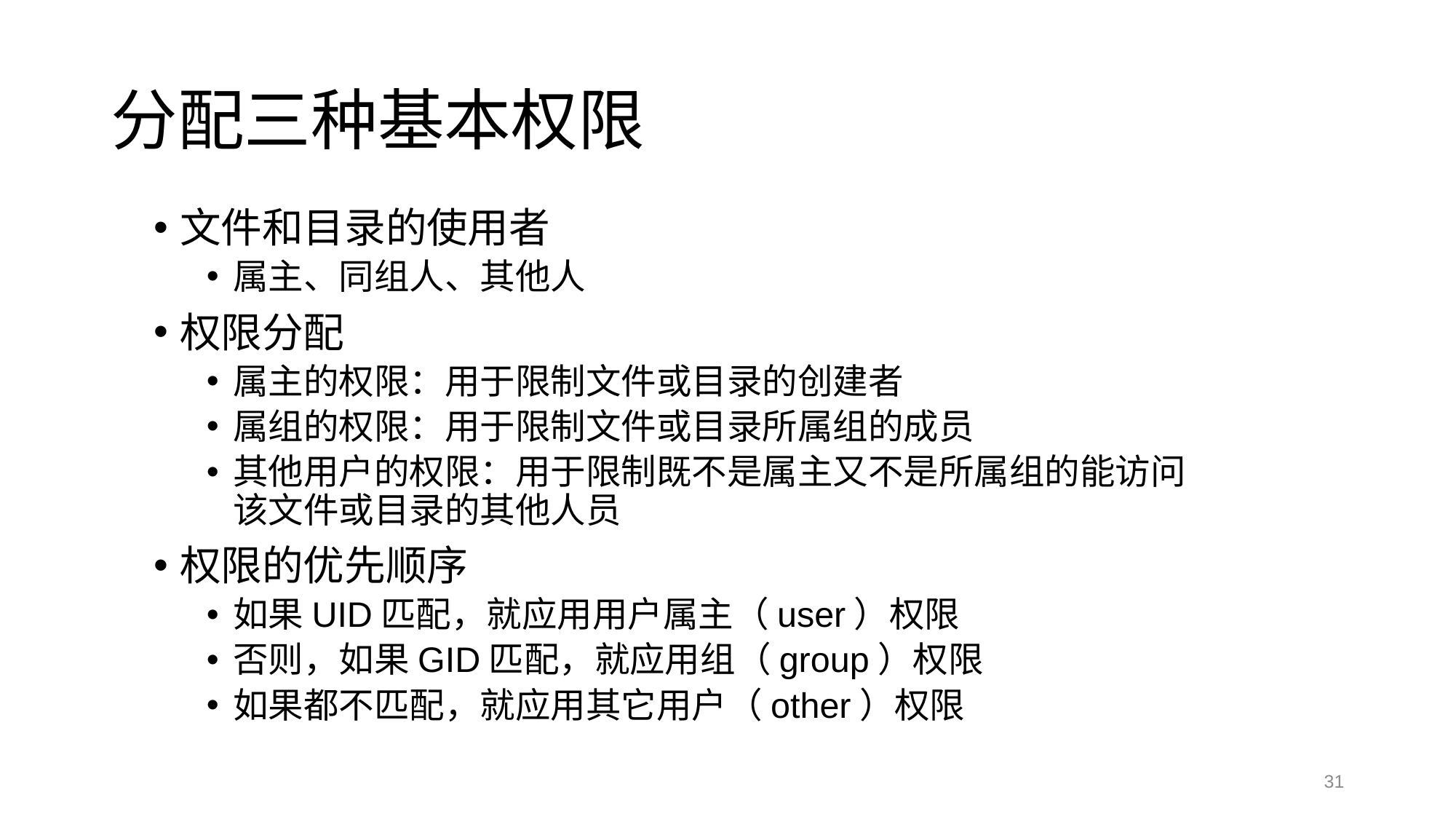

# 分配三种基本权限
文件和目录的使用者
属主、同组人、其他人
权限分配
属主的权限：用于限制文件或目录的创建者
属组的权限：用于限制文件或目录所属组的成员
其他用户的权限：用于限制既不是属主又不是所属组的能访问该文件或目录的其他人员
权限的优先顺序
如果UID匹配，就应用用户属主（user）权限
否则，如果GID匹配，就应用组（group）权限
如果都不匹配，就应用其它用户（other）权限
31